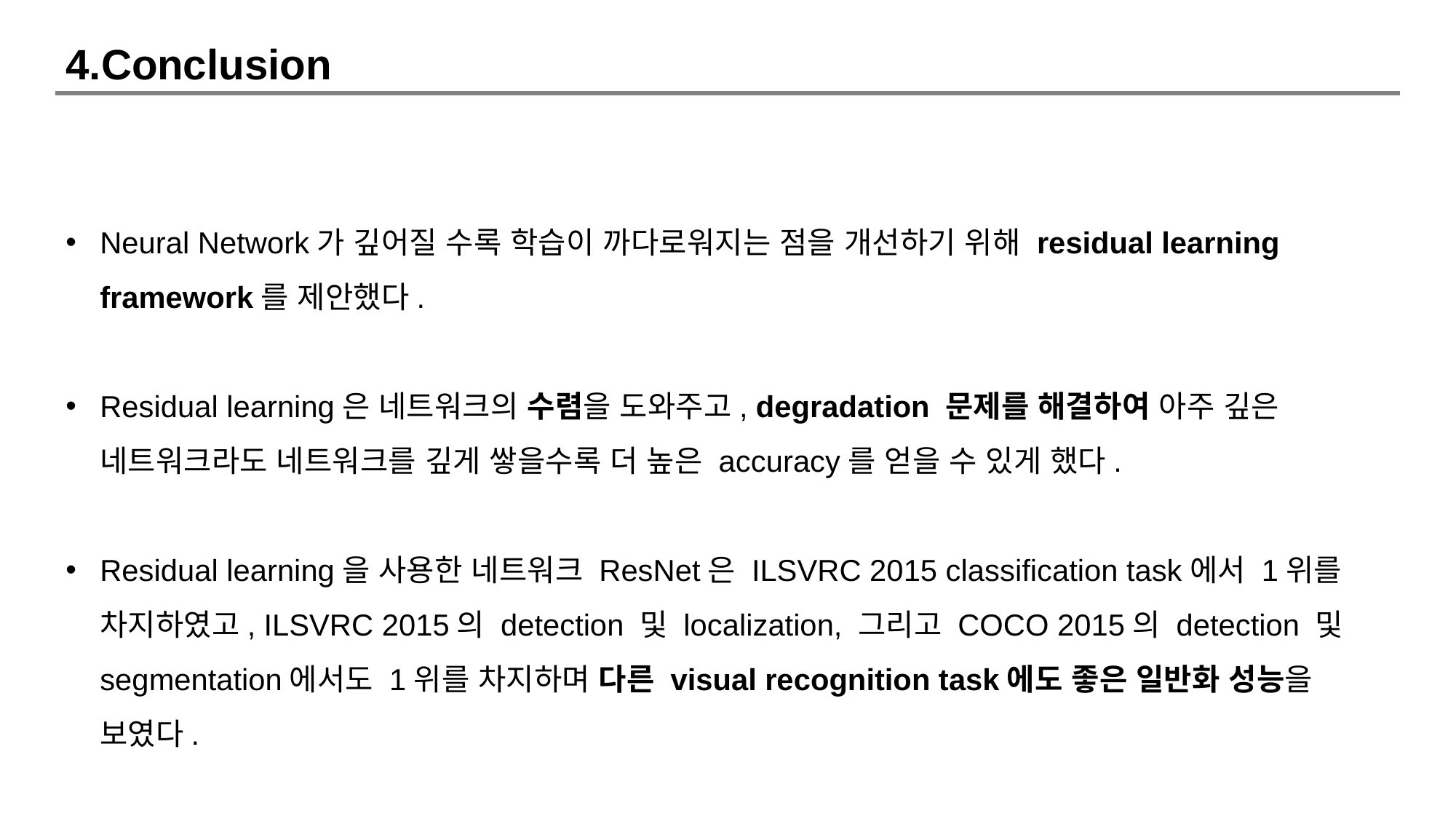

4.Conclusion
Neural Network가 깊어질 수록 학습이 까다로워지는 점을 개선하기 위해 residual learning framework를 제안했다.

Residual learning은 네트워크의 수렴을 도와주고, degradation 문제를 해결하여 아주 깊은 네트워크라도 네트워크를 깊게 쌓을수록 더 높은 accuracy를 얻을 수 있게 했다.

Residual learning을 사용한 네트워크 ResNet은 ILSVRC 2015 classification task에서 1위를 차지하였고, ILSVRC 2015의 detection 및 localization, 그리고 COCO 2015의 detection 및 segmentation에서도 1위를 차지하며 다른 visual recognition task에도 좋은 일반화 성능을 보였다.